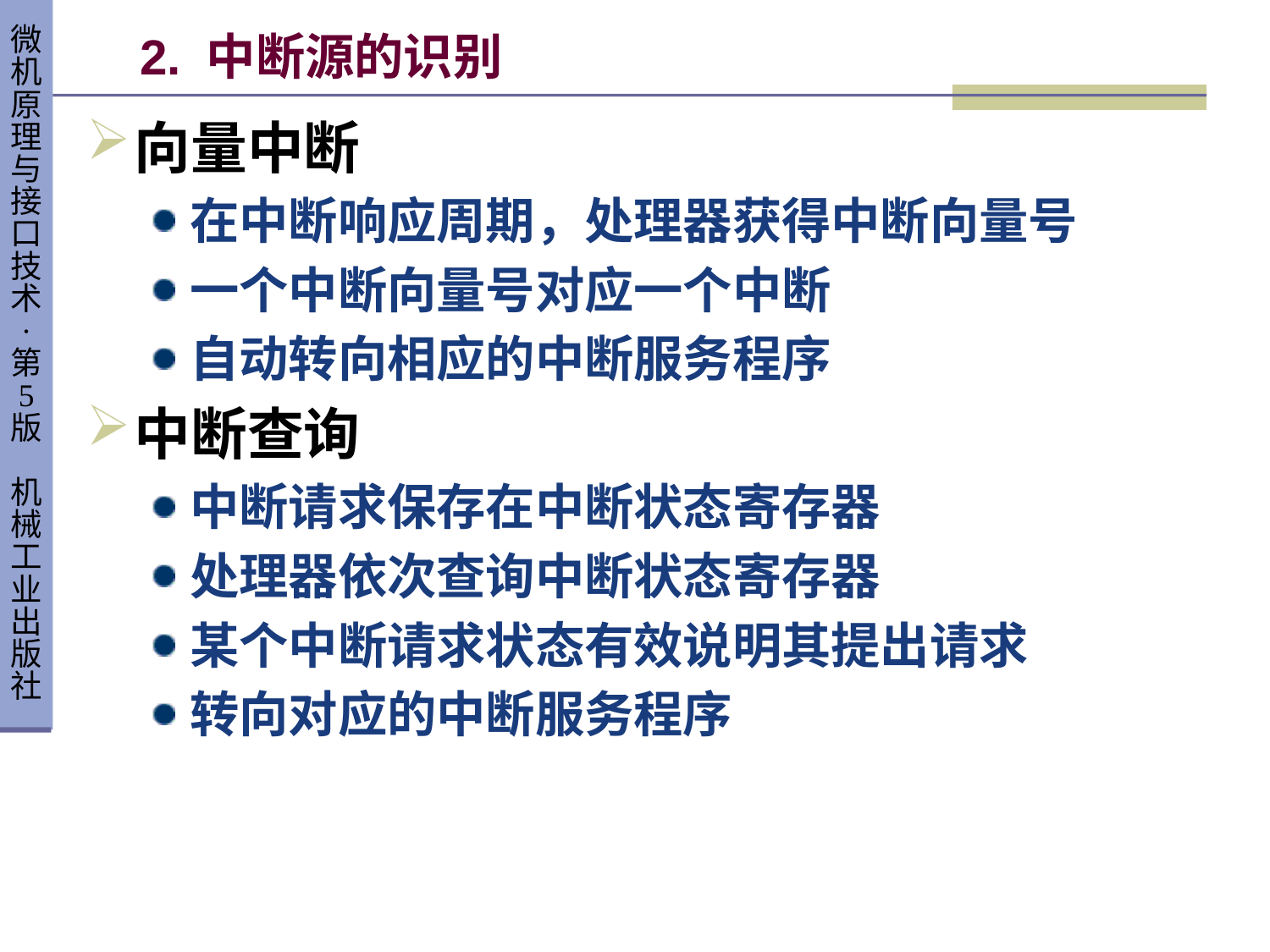

# 2. 中断源的识别
向量中断
在中断响应周期，处理器获得中断向量号
一个中断向量号对应一个中断
自动转向相应的中断服务程序
中断查询
中断请求保存在中断状态寄存器
处理器依次查询中断状态寄存器
某个中断请求状态有效说明其提出请求
转向对应的中断服务程序